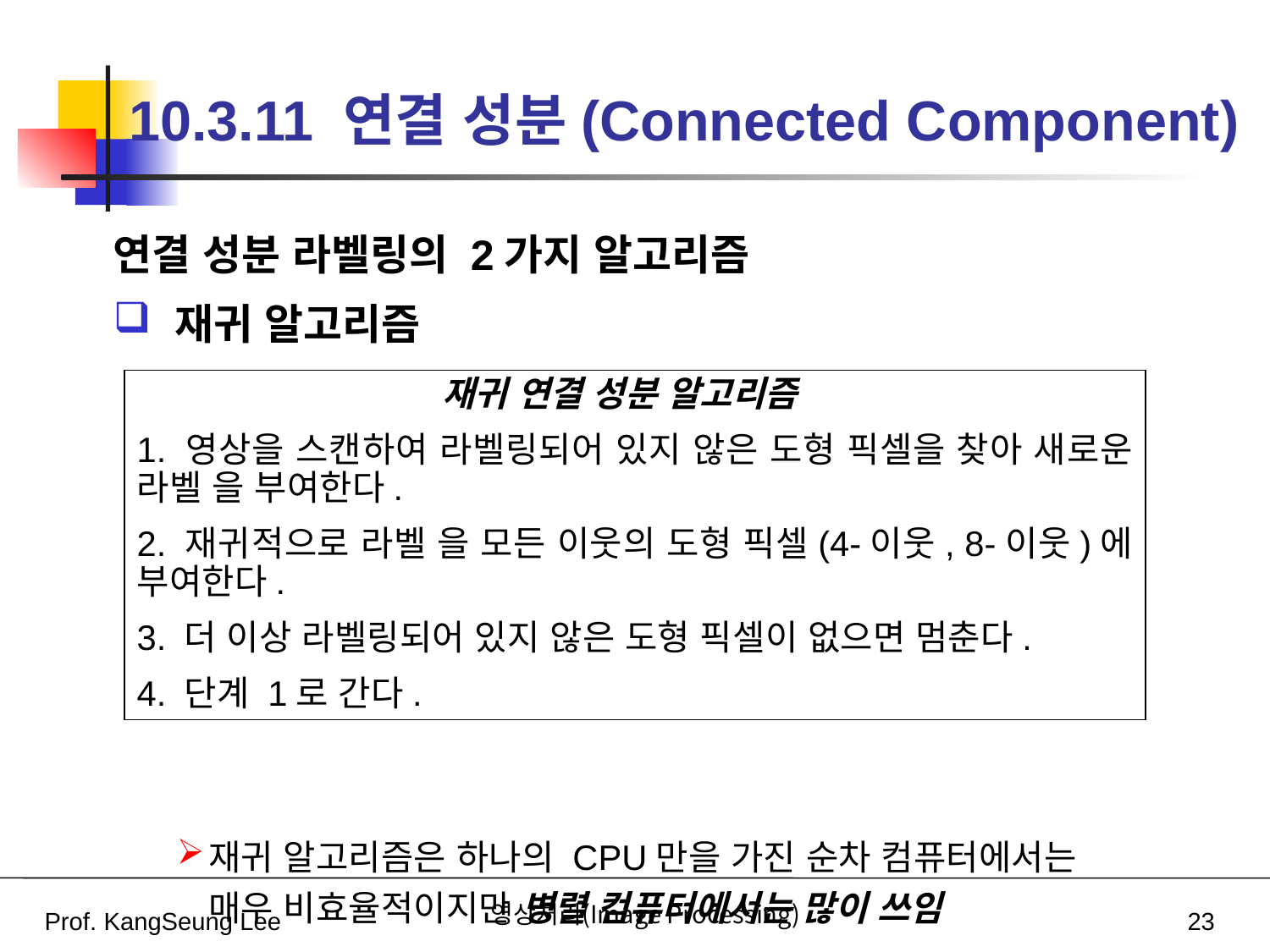

# 10.3.11 연결 성분(Connected Component)
연결 성분 라벨링의 2가지 알고리즘
 재귀 알고리즘

재귀 알고리즘은 하나의 CPU만을 가진 순차 컴퓨터에서는 매우 비효율적이지만 병렬 컴퓨터에서는 많이 쓰임
재귀 연결 성분 알고리즘
1. 영상을 스캔하여 라벨링되어 있지 않은 도형 픽셀을 찾아 새로운 라벨 을 부여한다.
2. 재귀적으로 라벨 을 모든 이웃의 도형 픽셀(4-이웃, 8-이웃)에 부여한다.
3. 더 이상 라벨링되어 있지 않은 도형 픽셀이 없으면 멈춘다.
4. 단계 1로 간다.
Prof. KangSeung Lee
영상처리(Image Processing)
23